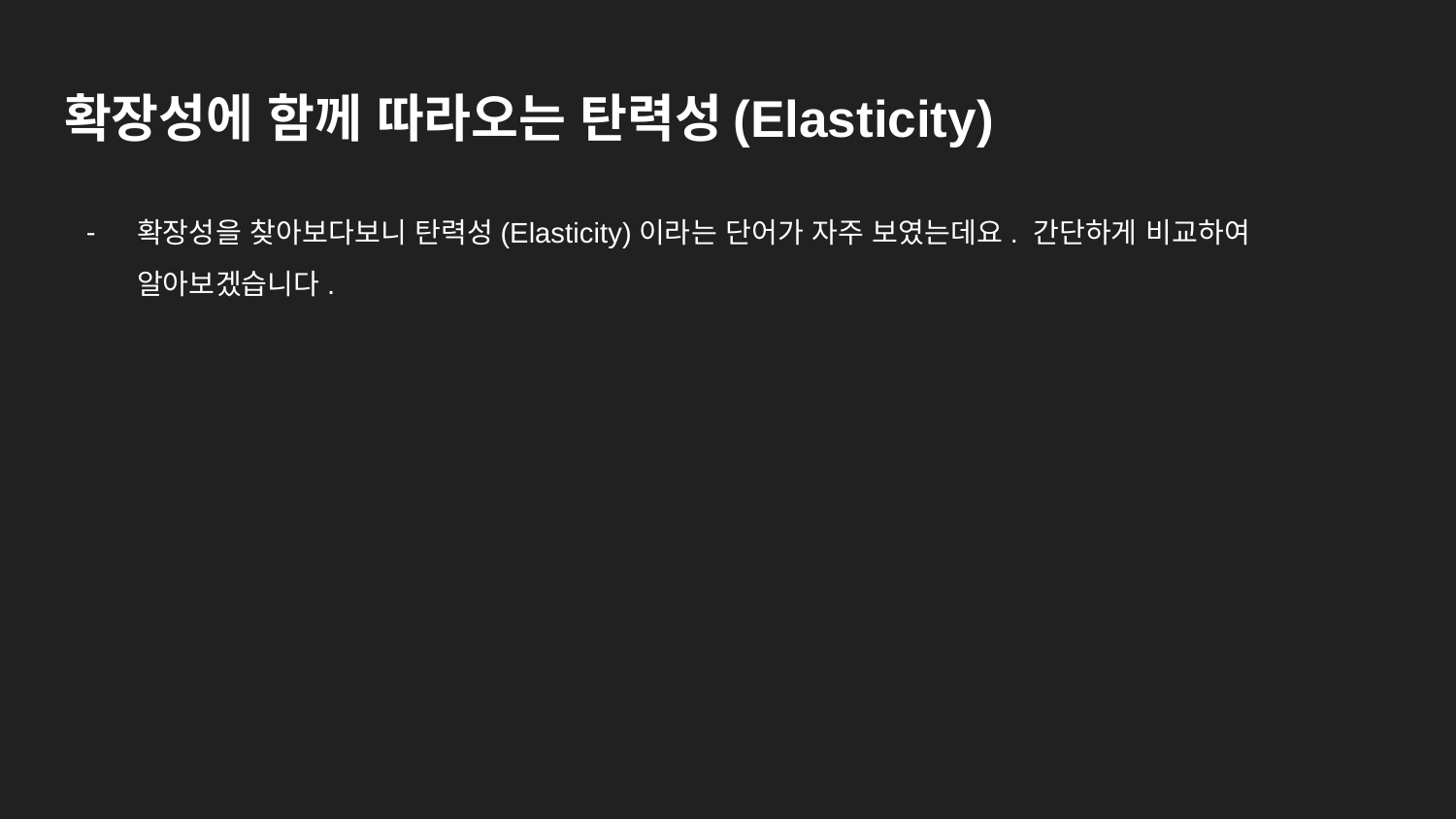

# 확장성에 함께 따라오는 탄력성(Elasticity)
확장성을 찾아보다보니 탄력성(Elasticity)이라는 단어가 자주 보였는데요. 간단하게 비교하여 알아보겠습니다.